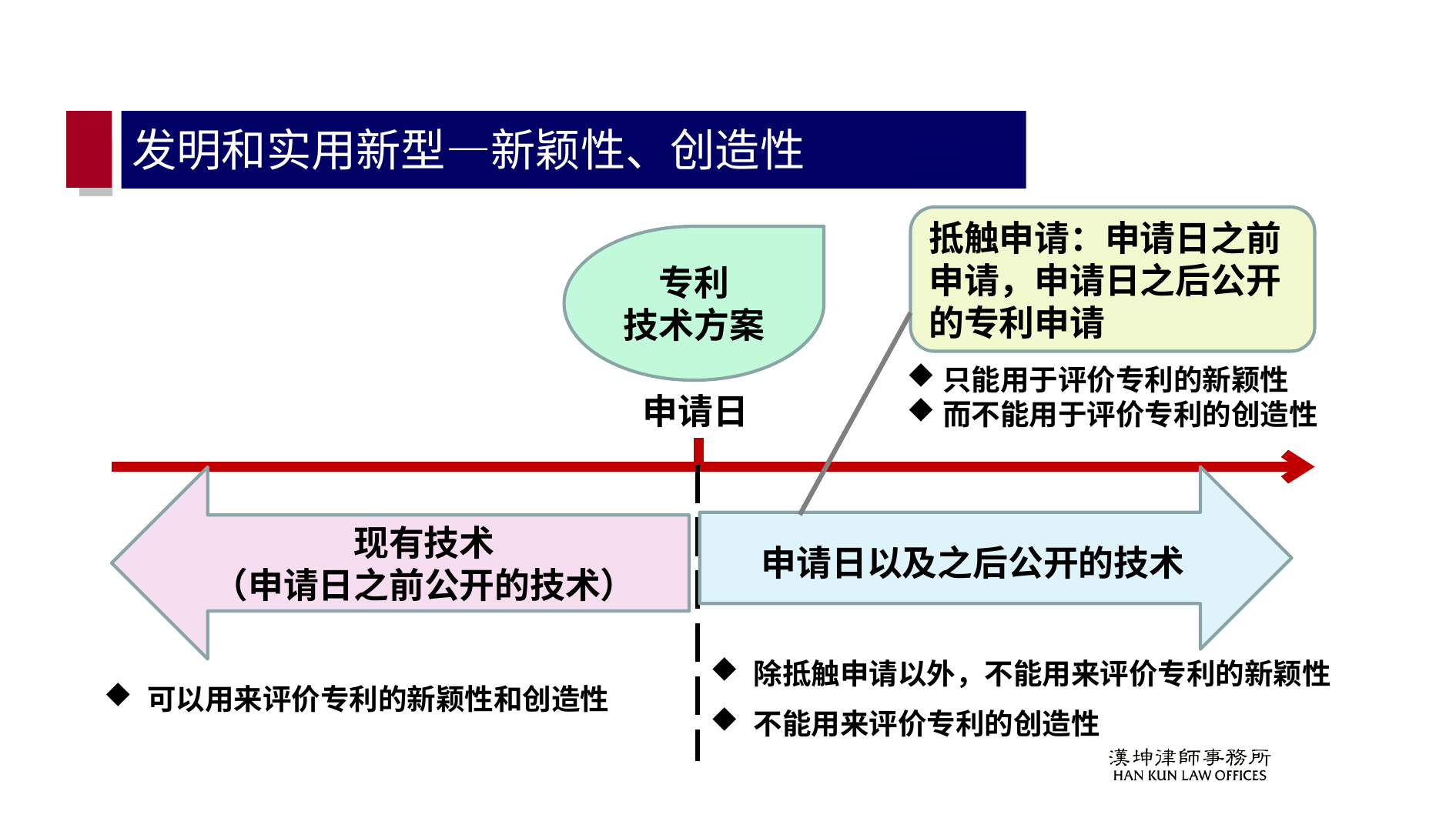

# 发明和实用新型—新颖性、创造性
抵触申请：申请日之前申请，申请日之后公开的专利申请
专利
技术方案
只能用于评价专利的新颖性
而不能用于评价专利的创造性
申请日
申请日以及之后公开的技术
现有技术
（申请日之前公开的技术）
除抵触申请以外，不能用来评价专利的新颖性
不能用来评价专利的创造性
可以用来评价专利的新颖性和创造性